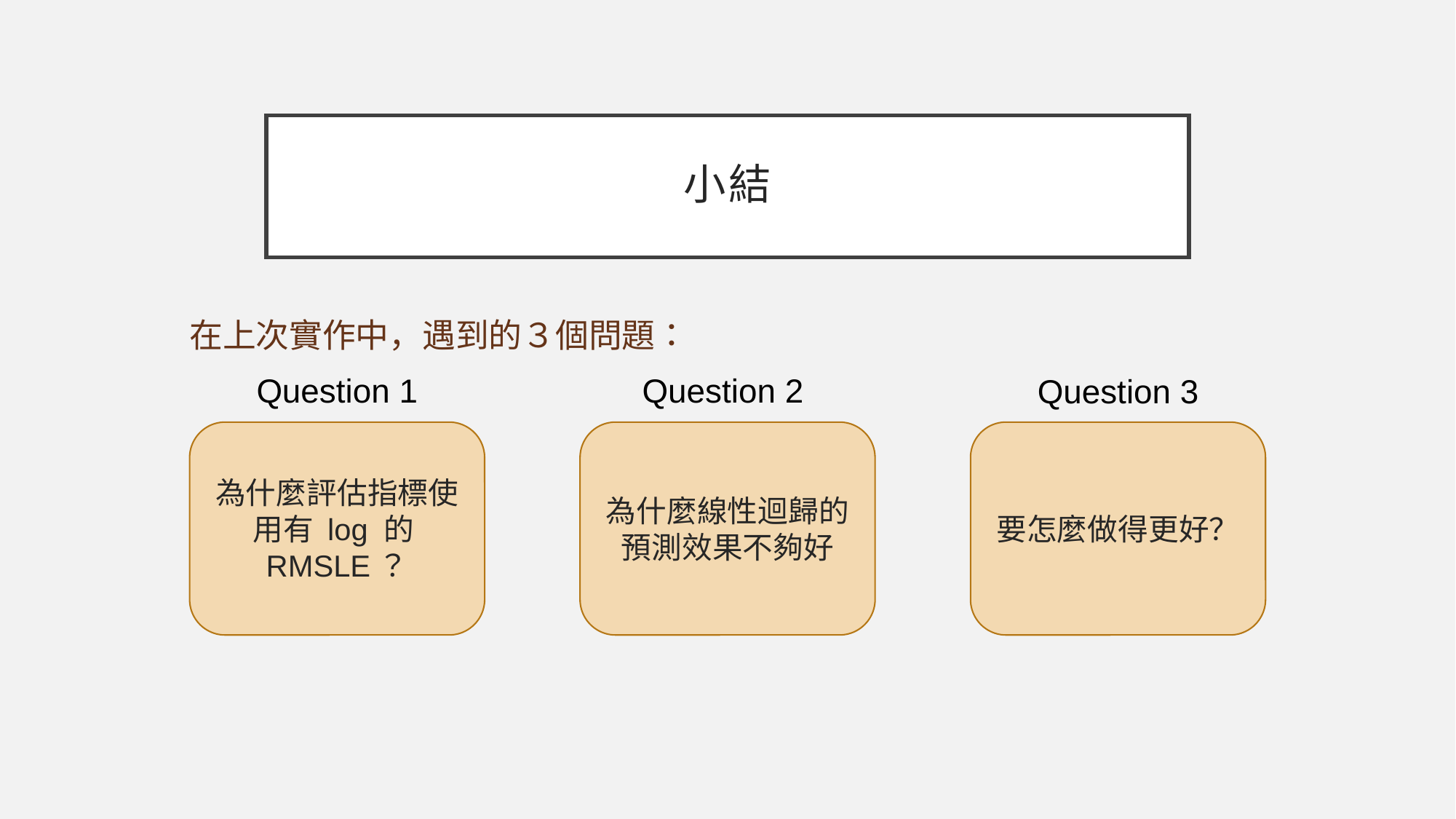

# 小結
在上次實作中，遇到的３個問題：
Question 1
Question 2
Question 3
為什麼評估指標使用有 log 的RMSLE？
為什麼線性迴歸的預測效果不夠好
要怎麼做得更好？